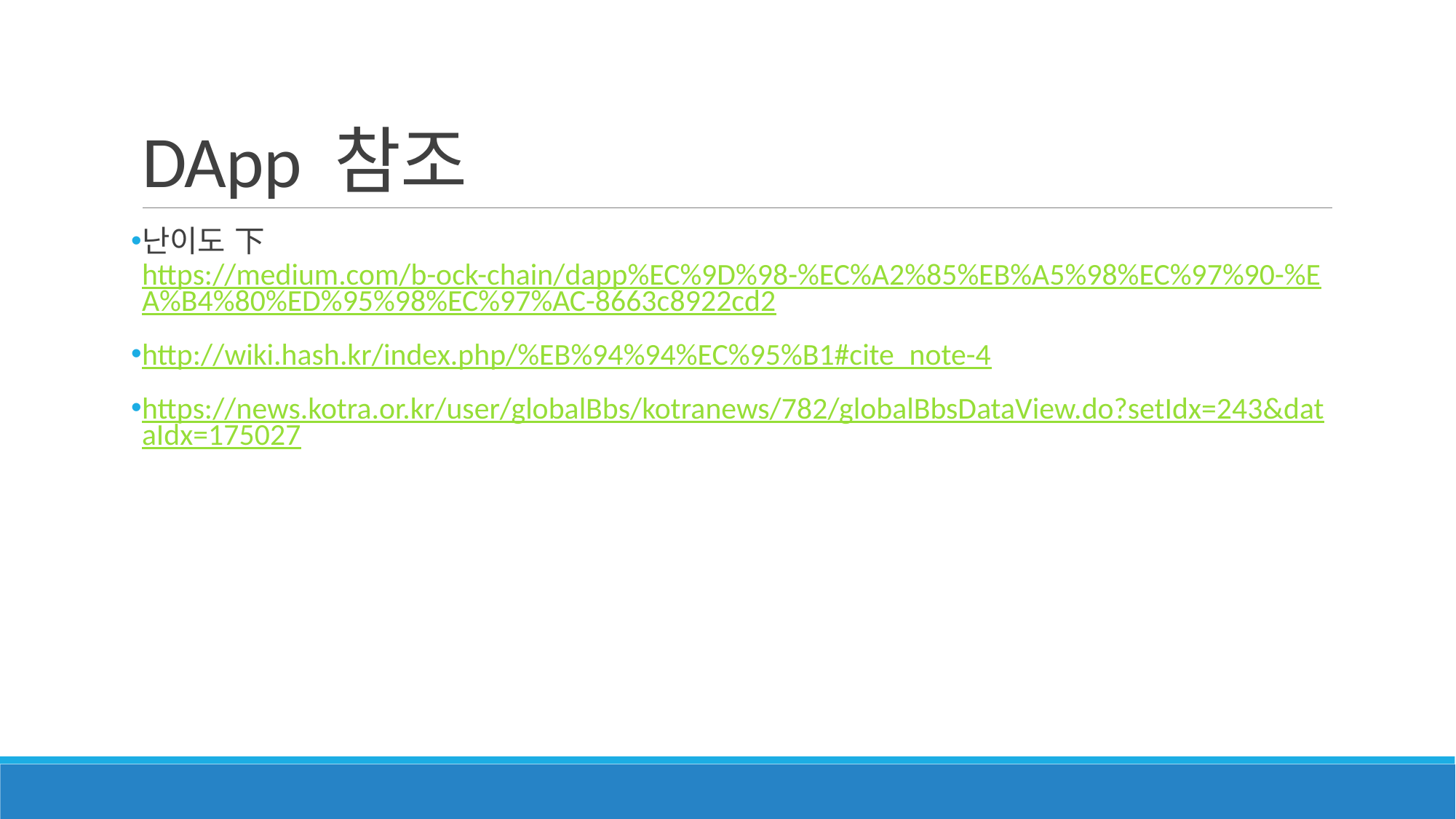

# DApp 참조
난이도 下
https://medium.com/b-ock-chain/dapp%EC%9D%98-%EC%A2%85%EB%A5%98%EC%97%90-%EA%B4%80%ED%95%98%EC%97%AC-8663c8922cd2
http://wiki.hash.kr/index.php/%EB%94%94%EC%95%B1#cite_note-4
https://news.kotra.or.kr/user/globalBbs/kotranews/782/globalBbsDataView.do?setIdx=243&dataIdx=175027